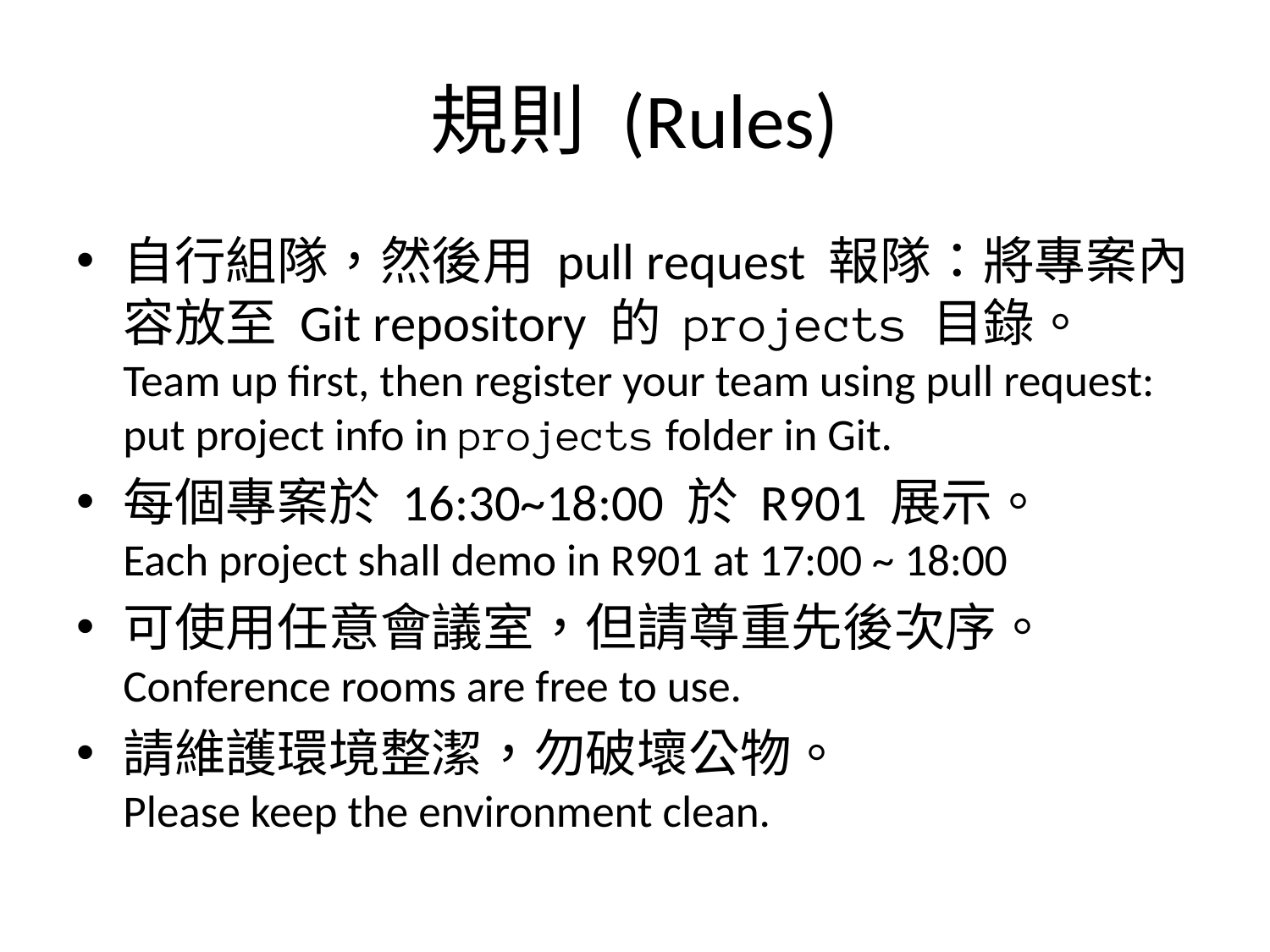

# 規則 (Rules)
自行組隊，然後用 pull request 報隊：將專案內容放至 Git repository 的 projects 目錄。
Team up first, then register your team using pull request: put project info in projects folder in Git.
每個專案於 16:30~18:00 於 R901 展示。
Each project shall demo in R901 at 17:00 ~ 18:00
可使用任意會議室，但請尊重先後次序。
Conference rooms are free to use.
請維護環境整潔，勿破壞公物。
Please keep the environment clean.